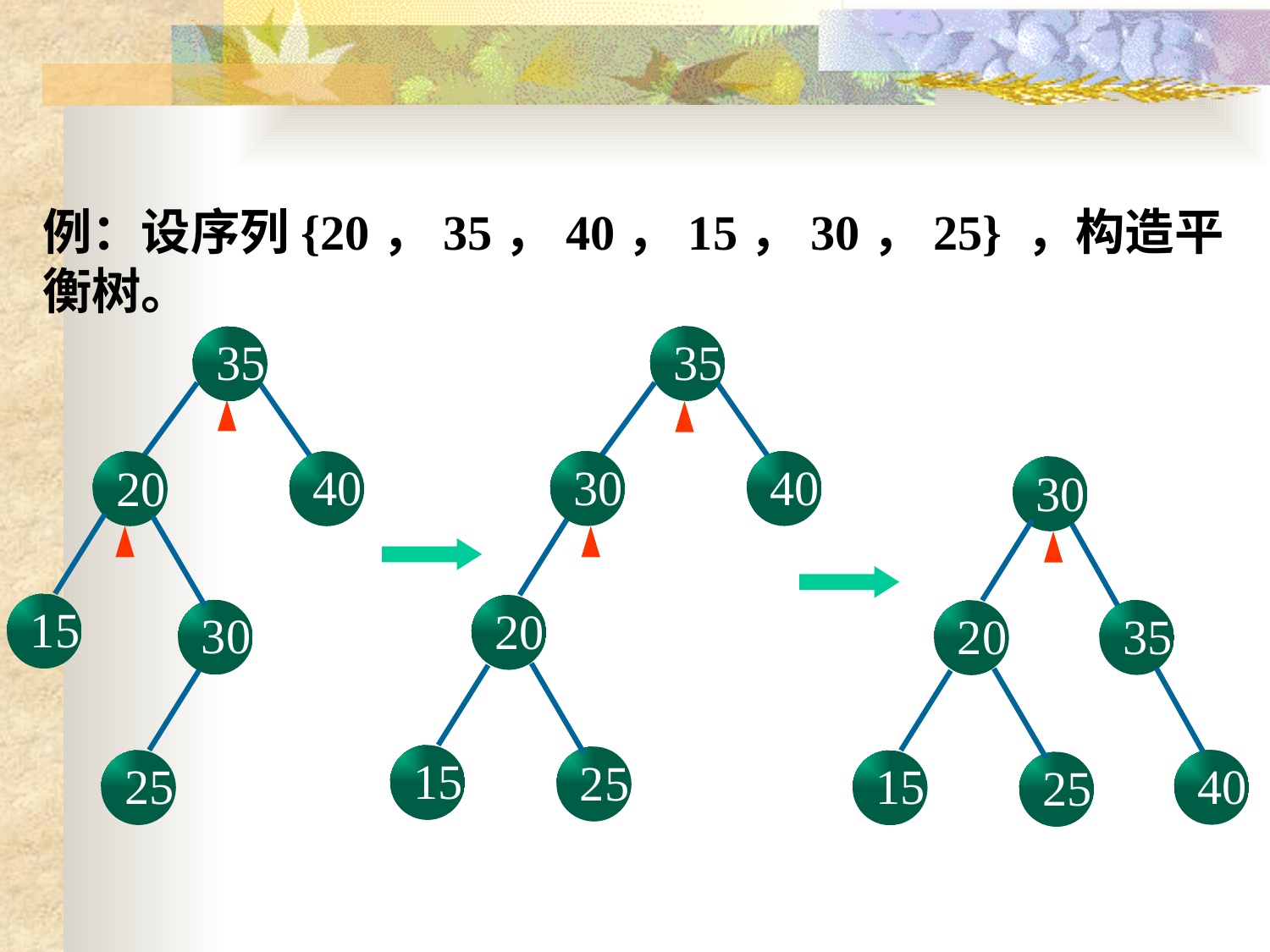

例：设序列{20，35，40，15，30，25} ，构造平衡树。
35

40
35

20
40

30
30

20

25

15

15

20

30

35

25

15

40

25